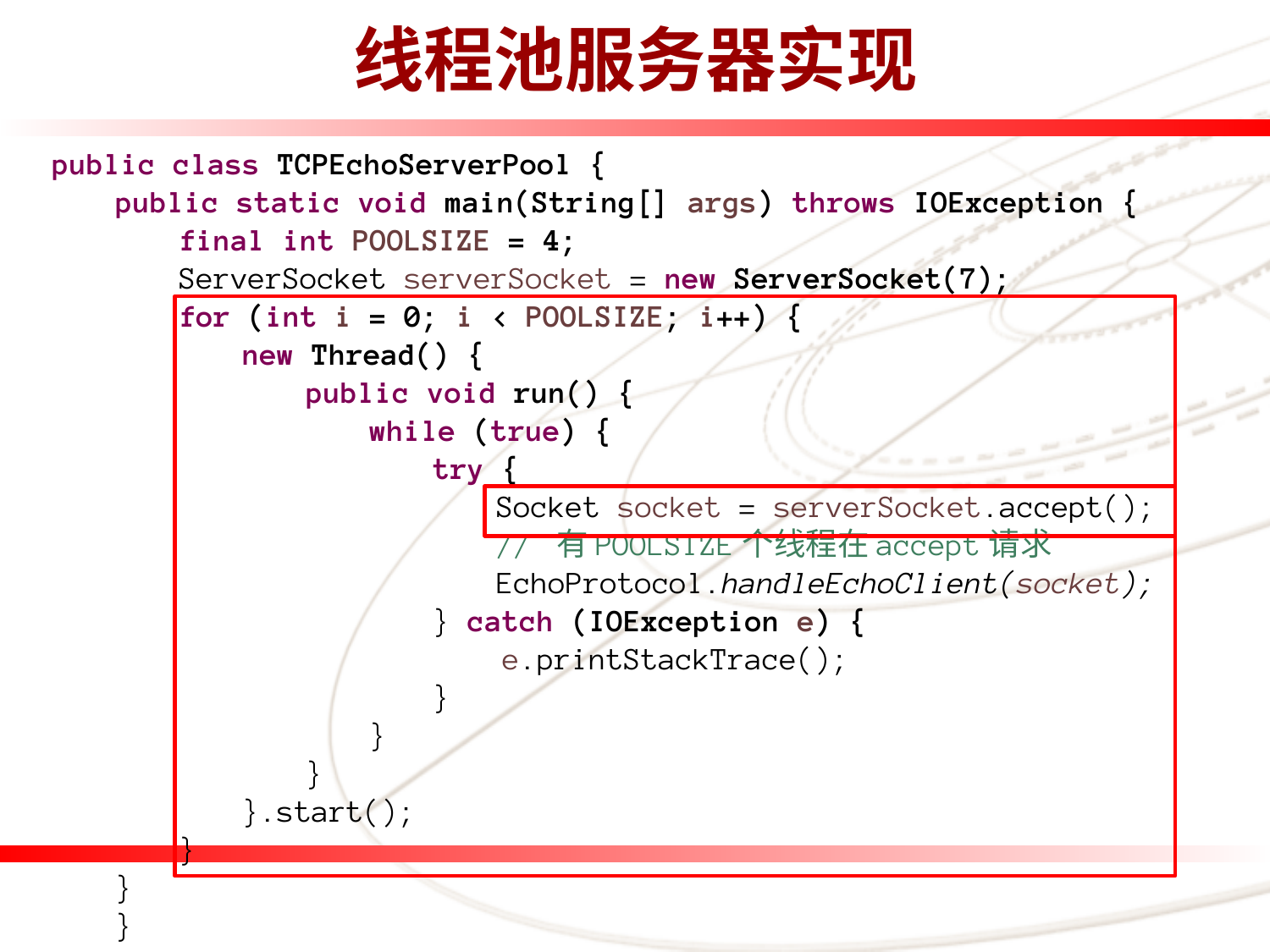

# 线程池服务器实现
public class TCPEchoServerPool {
public static void main(String[] args) throws IOException {
final int POOLSIZE = 4;
ServerSocket serverSocket = new ServerSocket(7);
for (int i = 0; i < POOLSIZE; i++) {
new Thread() {
public void run() {
while (true) {
try {
Socket socket = serverSocket.accept();
// 有POOLSIZE个线程在accept请求
EchoProtocol.handleEchoClient(socket);
} catch (IOException e) {
    e.printStackTrace();
}
}
}
}.start();
}
}
}